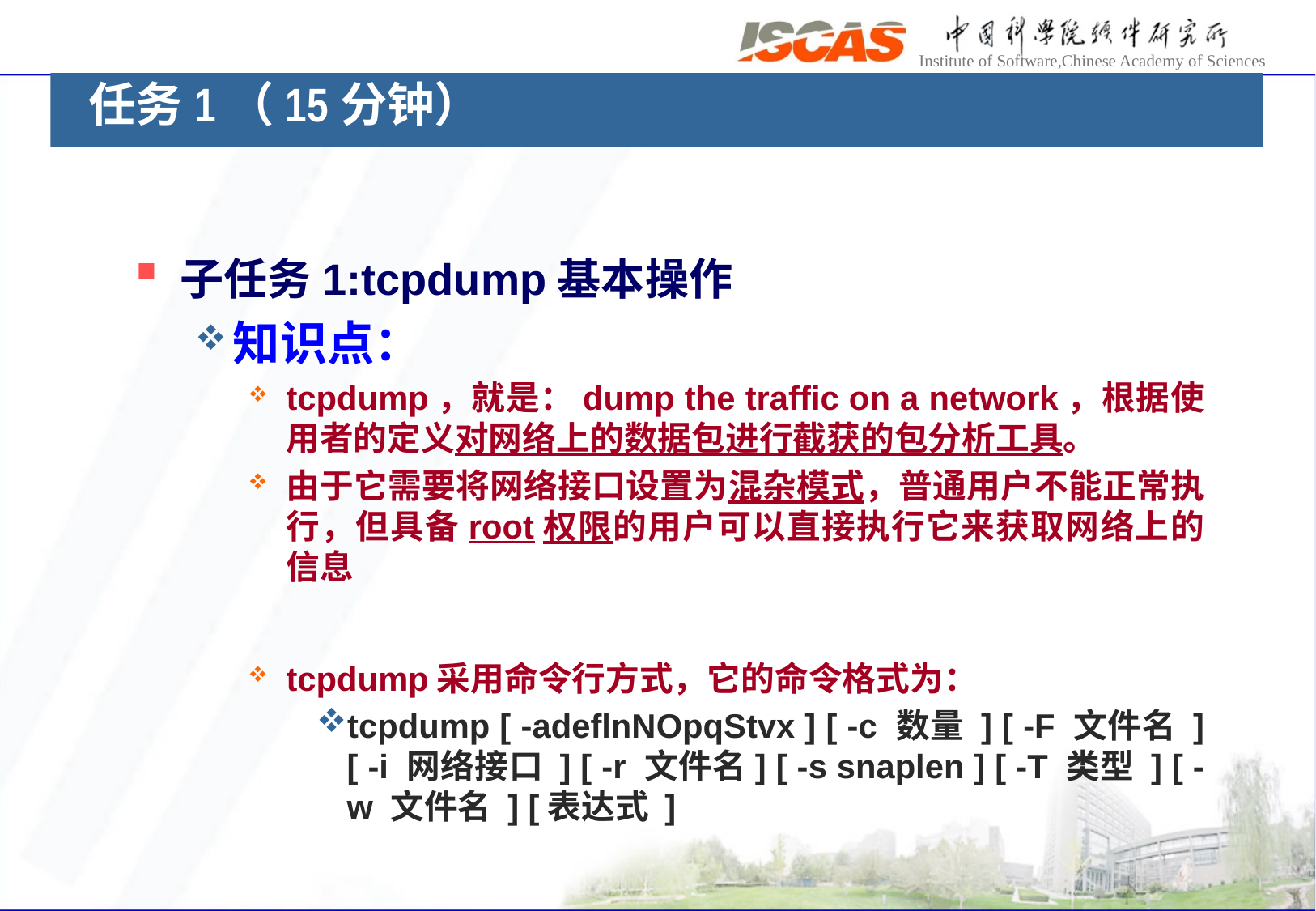

任务1（15分钟）
子任务1:tcpdump基本操作
知识点：
tcpdump，就是：dump the traffic on a network，根据使用者的定义对网络上的数据包进行截获的包分析工具。
由于它需要将网络接口设置为混杂模式，普通用户不能正常执行，但具备root权限的用户可以直接执行它来获取网络上的信息

tcpdump采用命令行方式，它的命令格式为：
tcpdump [ -adeflnNOpqStvx ] [ -c 数量 ] [ -F 文件名 ] [ -i 网络接口 ] [ -r 文件名] [ -s snaplen ] [ -T 类型 ] [ -w 文件名 ] [表达式 ]